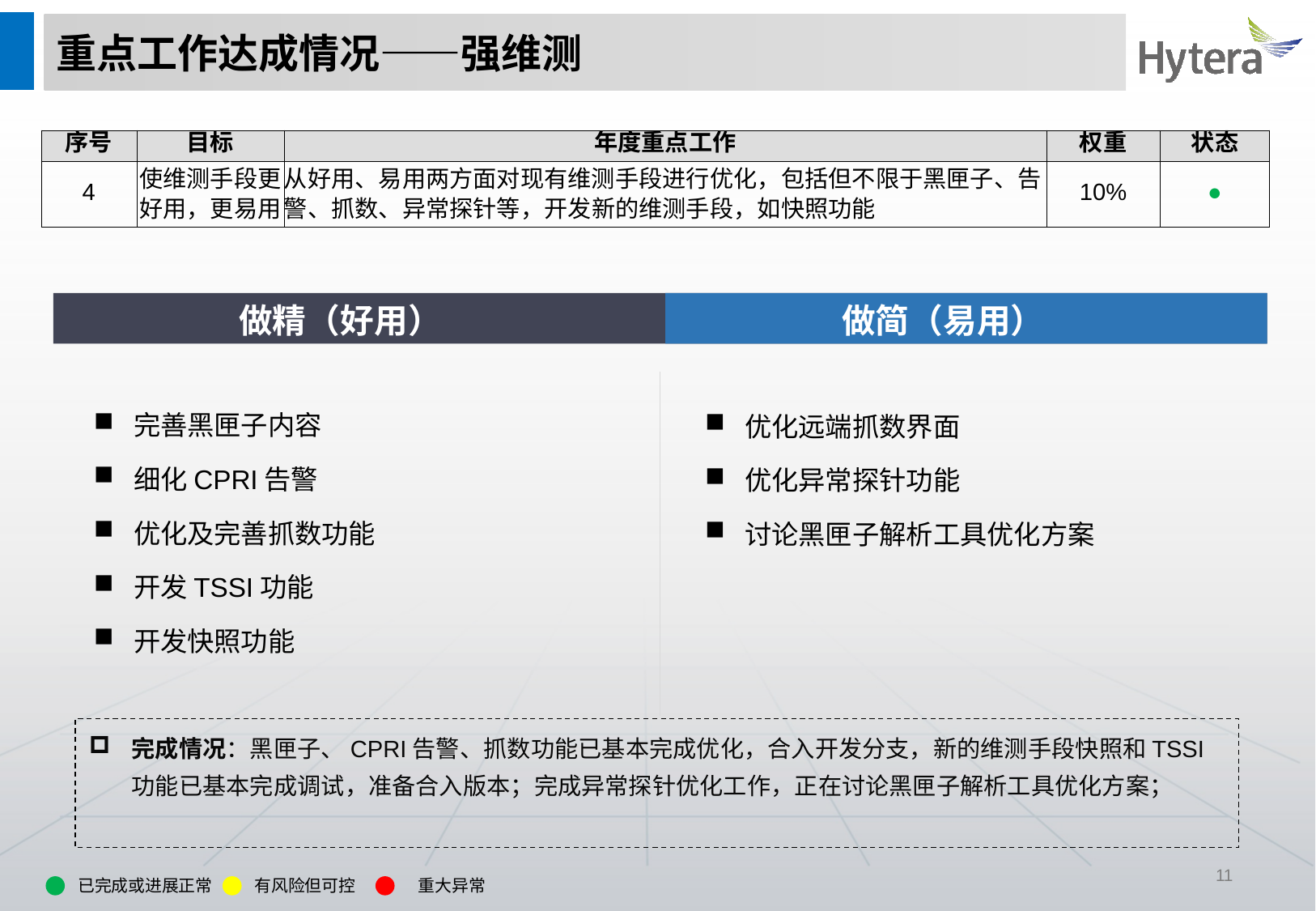

# 重点工作达成情况——强维测
| 序号 | 目标 | 年度重点工作 | 权重 | 状态 |
| --- | --- | --- | --- | --- |
| 4 | 使维测手段更好用，更易用 | 从好用、易用两方面对现有维测手段进行优化，包括但不限于黑匣子、告警、抓数、异常探针等，开发新的维测手段，如快照功能 | 10% | ● |

 做简（易用）
做精（好用）

完善黑匣子内容
细化CPRI告警
优化及完善抓数功能
开发TSSI功能
开发快照功能
优化远端抓数界面
优化异常探针功能
讨论黑匣子解析工具优化方案
完成情况：黑匣子、CPRI告警、抓数功能已基本完成优化，合入开发分支，新的维测手段快照和TSSI功能已基本完成调试，准备合入版本；完成异常探针优化工作，正在讨论黑匣子解析工具优化方案；
已完成或进展正常
有风险但可控
重大异常